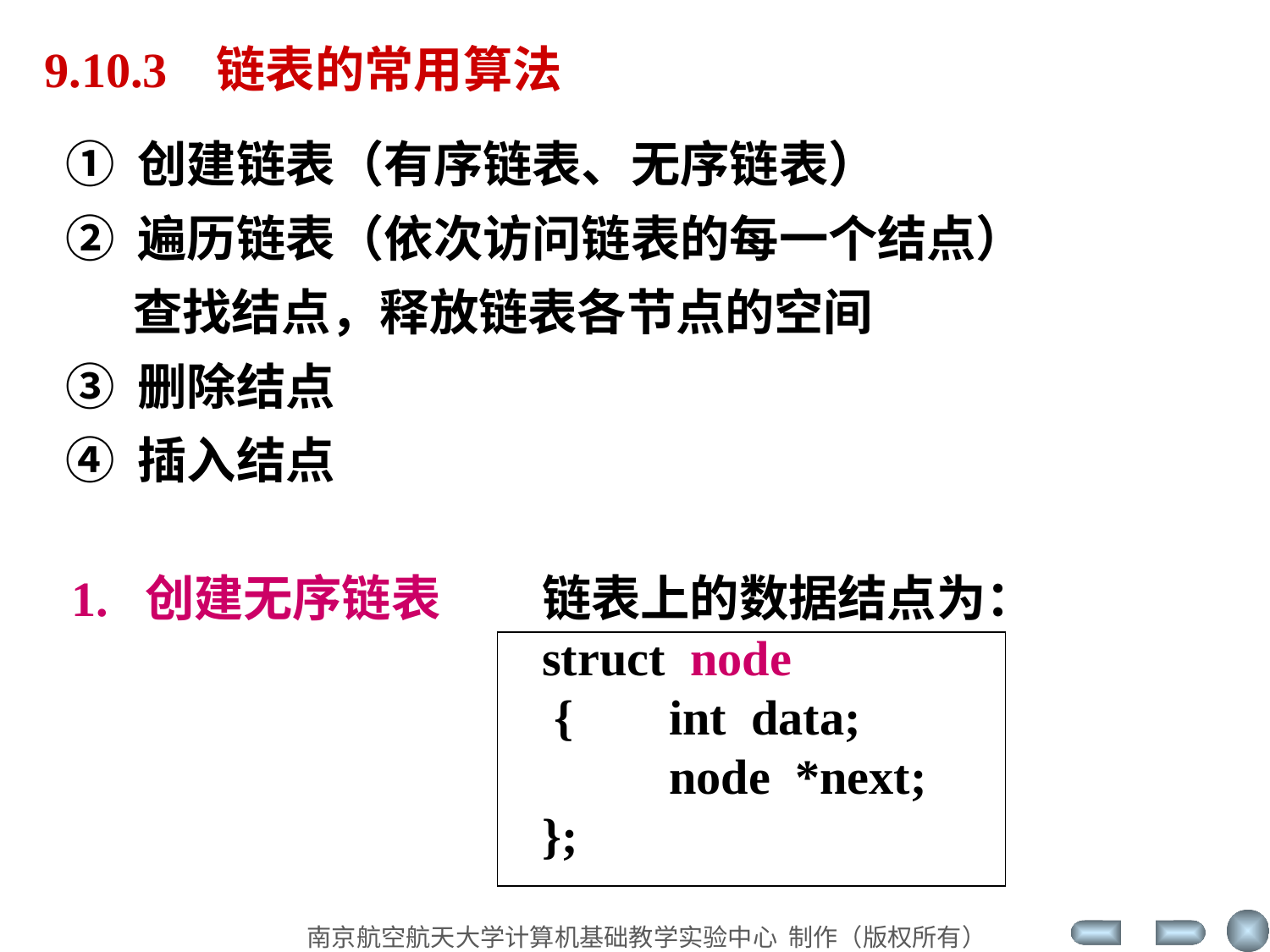

9.10.3   链表的常用算法
① 创建链表（有序链表、无序链表）
② 遍历链表（依次访问链表的每一个结点）
     查找结点，释放链表各节点的空间
③ 删除结点
④ 插入结点
1.  创建无序链表
链表上的数据结点为：
struct  node
 {	int  data;
	node  *next;
};